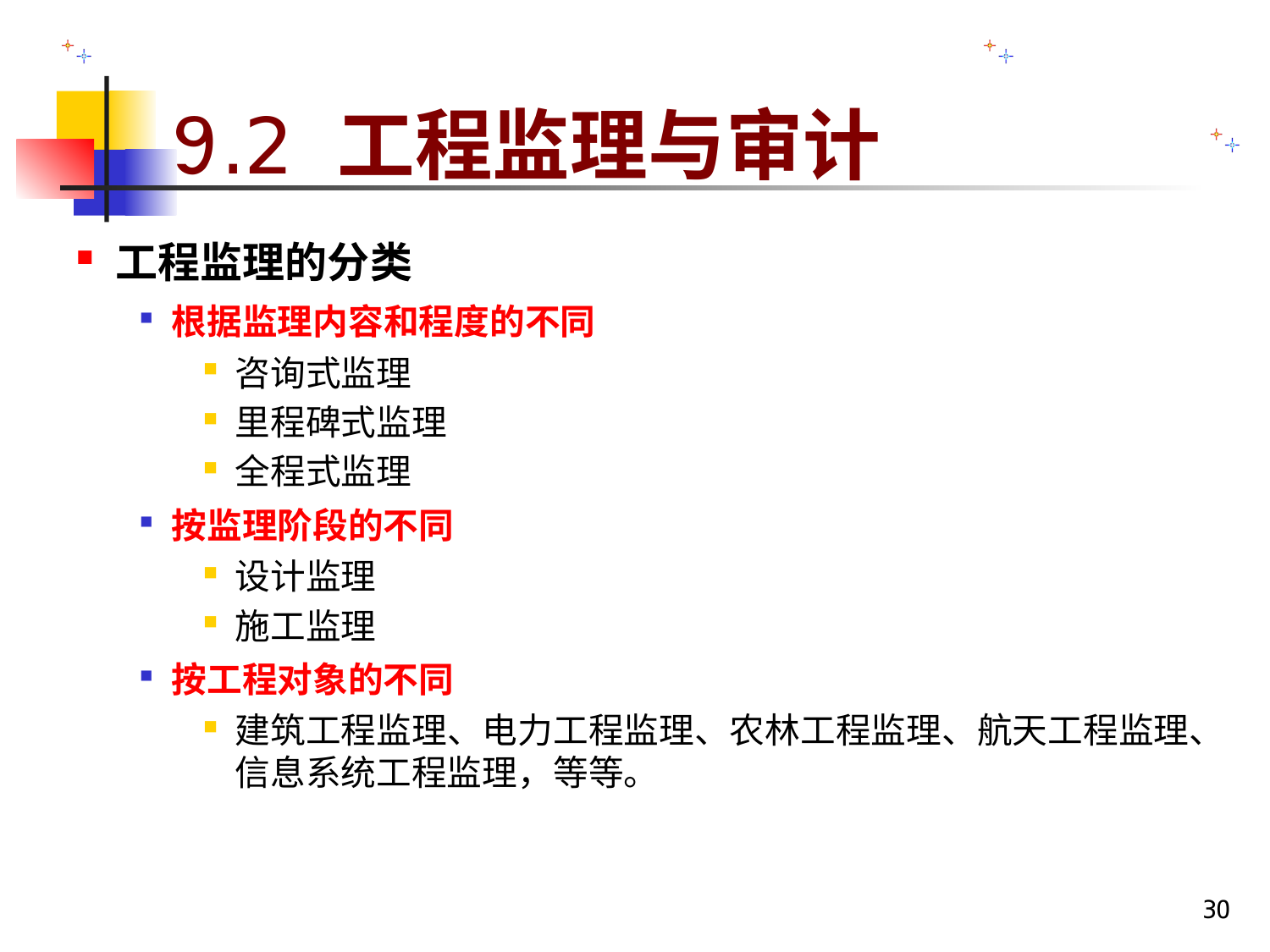

# 9.2 工程监理与审计
工程监理的分类
根据监理内容和程度的不同
咨询式监理
里程碑式监理
全程式监理
按监理阶段的不同
设计监理
施工监理
按工程对象的不同
建筑工程监理、电力工程监理、农林工程监理、航天工程监理、信息系统工程监理，等等。
30